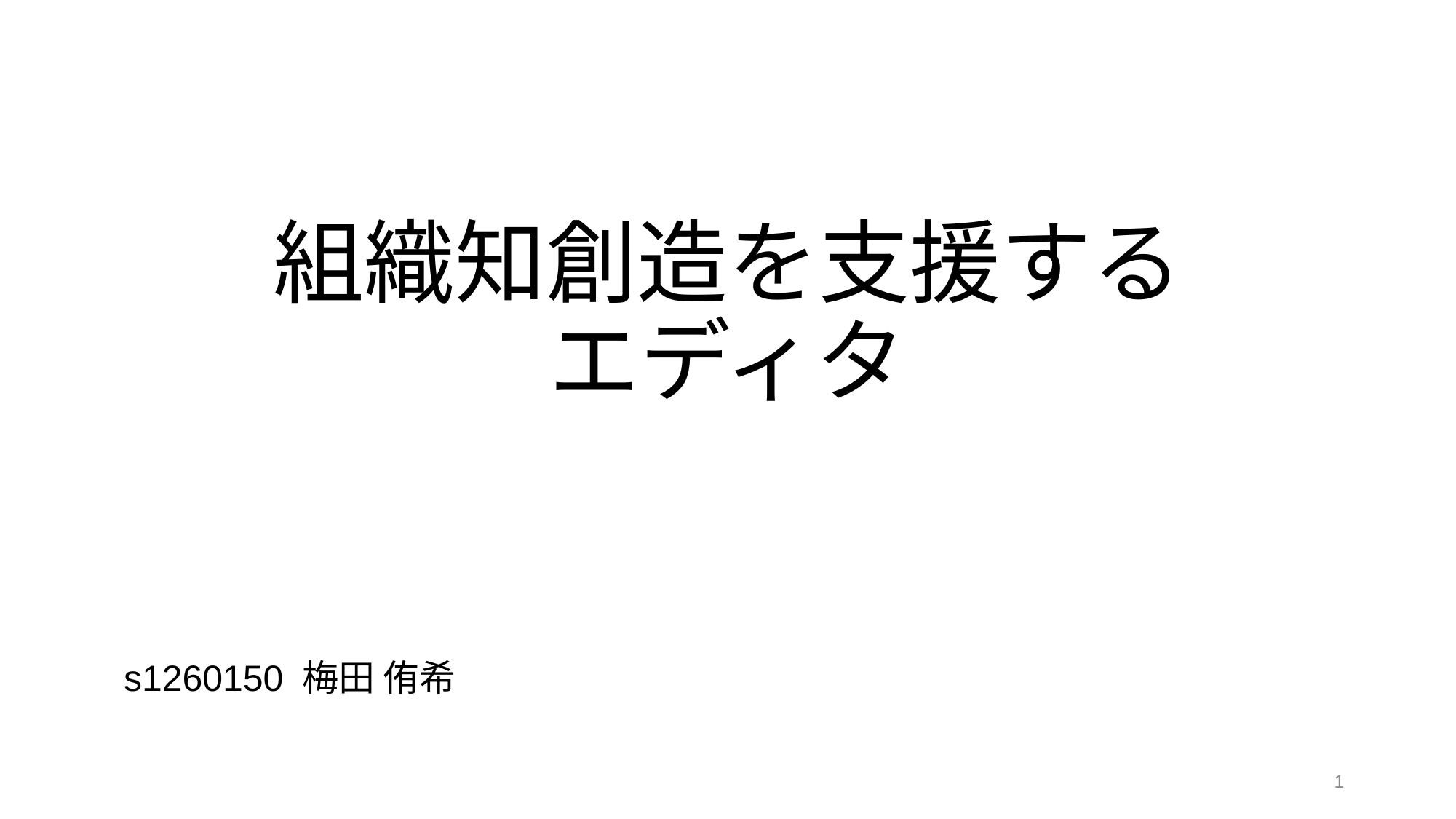

# 組織知創造を支援する エディタ
s1260150 梅田 侑希
1